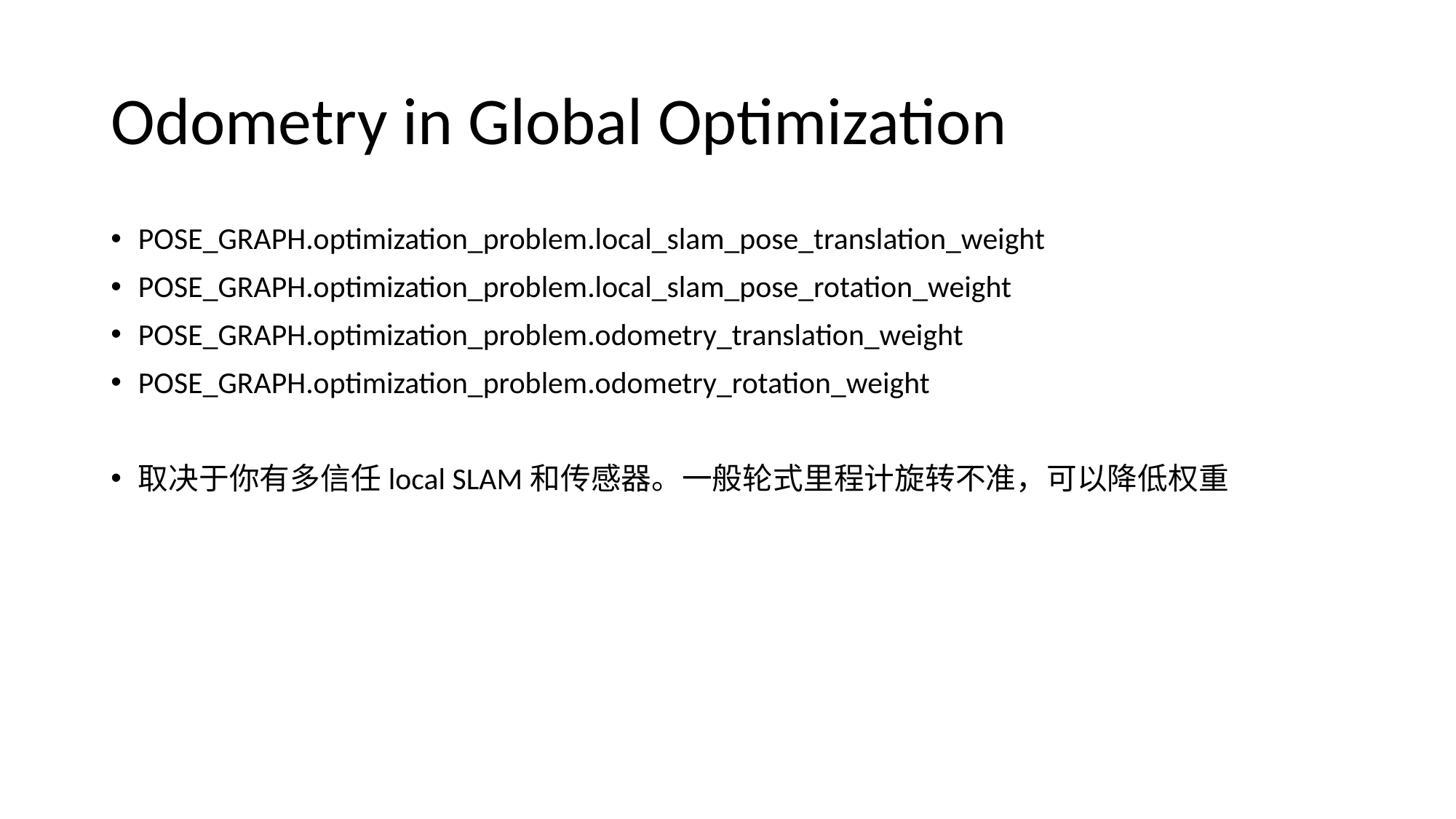

# Odometry in Global Optimization
POSE_GRAPH.optimization_problem.local_slam_pose_translation_weight
POSE_GRAPH.optimization_problem.local_slam_pose_rotation_weight
POSE_GRAPH.optimization_problem.odometry_translation_weight
POSE_GRAPH.optimization_problem.odometry_rotation_weight

取决于你有多信任local SLAM和传感器。一般轮式里程计旋转不准，可以降低权重